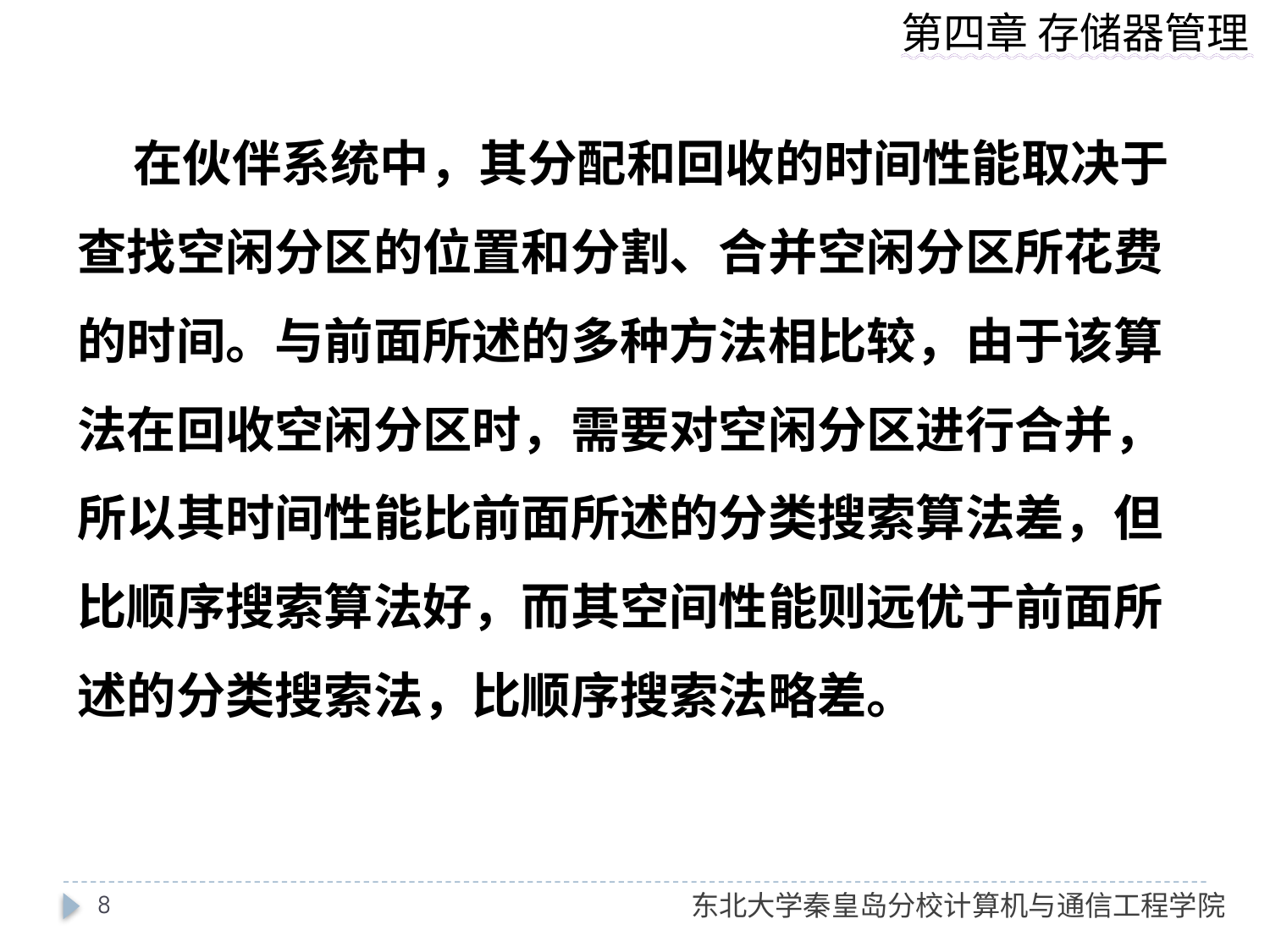

在伙伴系统中，其分配和回收的时间性能取决于查找空闲分区的位置和分割、合并空闲分区所花费的时间。与前面所述的多种方法相比较，由于该算法在回收空闲分区时，需要对空闲分区进行合并，所以其时间性能比前面所述的分类搜索算法差，但比顺序搜索算法好，而其空间性能则远优于前面所述的分类搜索法，比顺序搜索法略差。
8